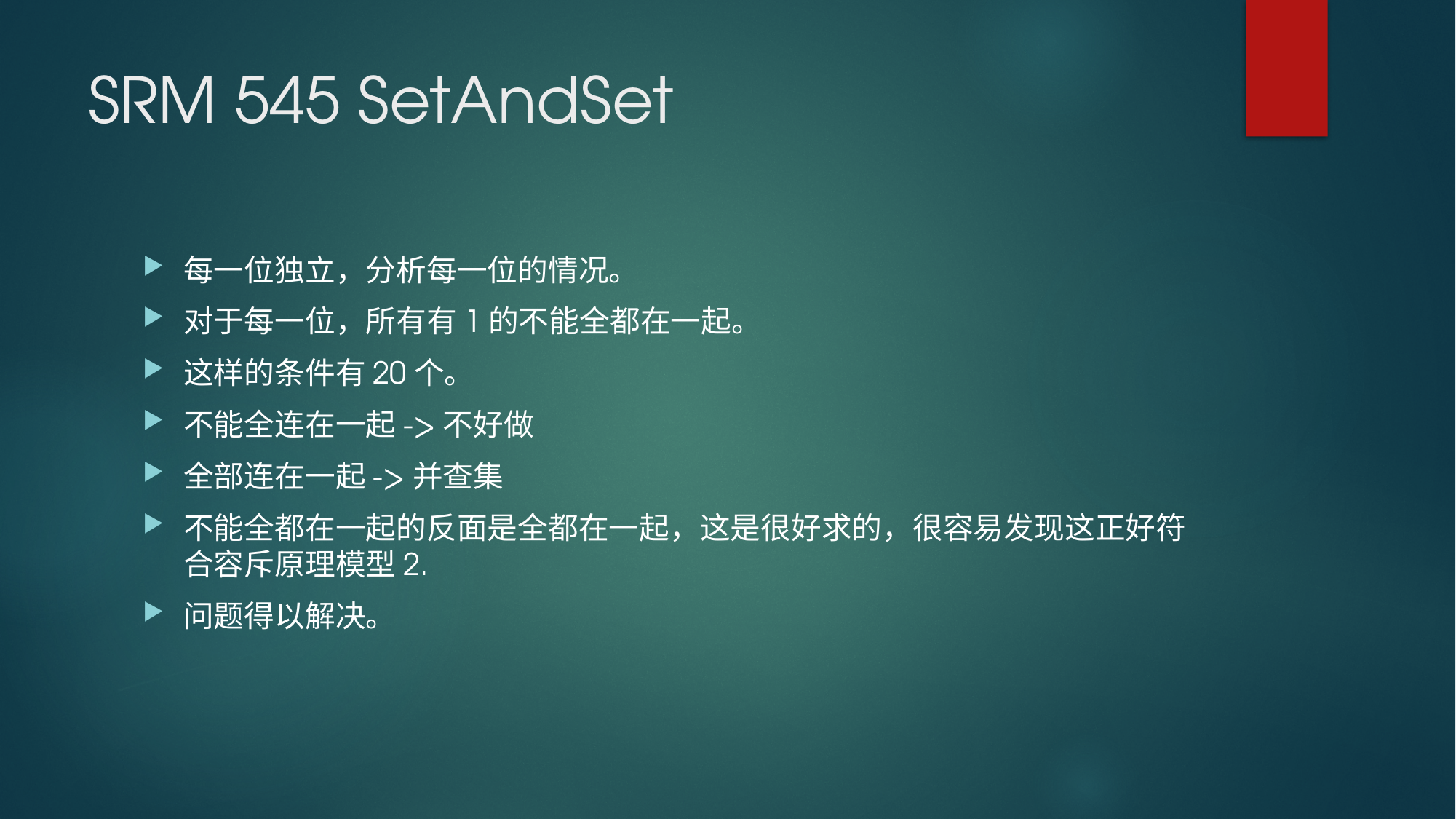

# SRM 545 SetAndSet
每一位独立，分析每一位的情况。
对于每一位，所有有1的不能全都在一起。
这样的条件有20个。
不能全连在一起->不好做
全部连在一起->并查集
不能全都在一起的反面是全都在一起，这是很好求的，很容易发现这正好符合容斥原理模型2.
问题得以解决。